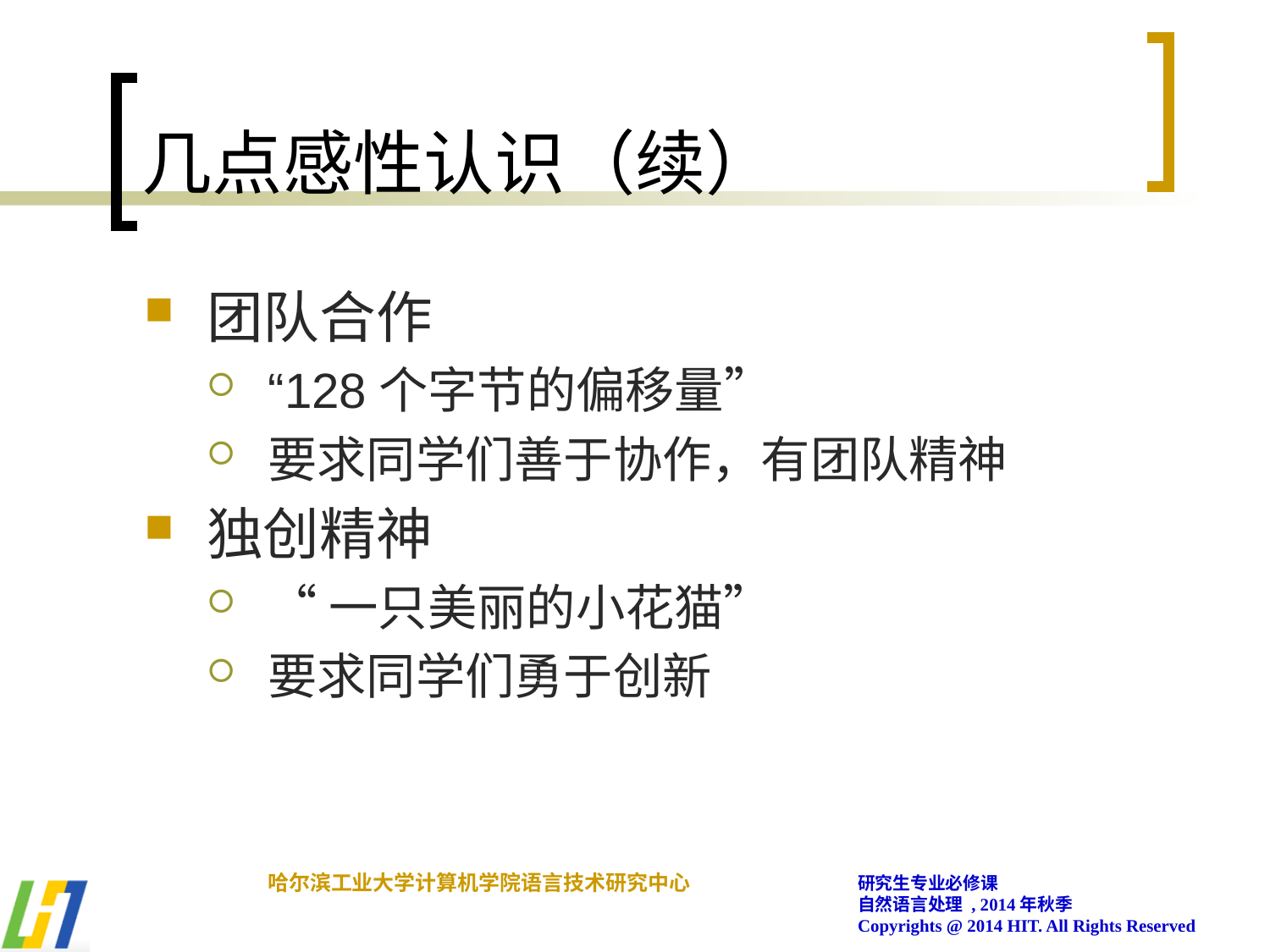

# 几点感性认识（续）
团队合作
“128个字节的偏移量”
要求同学们善于协作，有团队精神
独创精神
“一只美丽的小花猫”
要求同学们勇于创新

哈尔滨工业大学计算机学院语言技术研究中心
研究生专业必修课
自然语言处理 , 2014年秋季
Copyrights @ 2014 HIT. All Rights Reserved